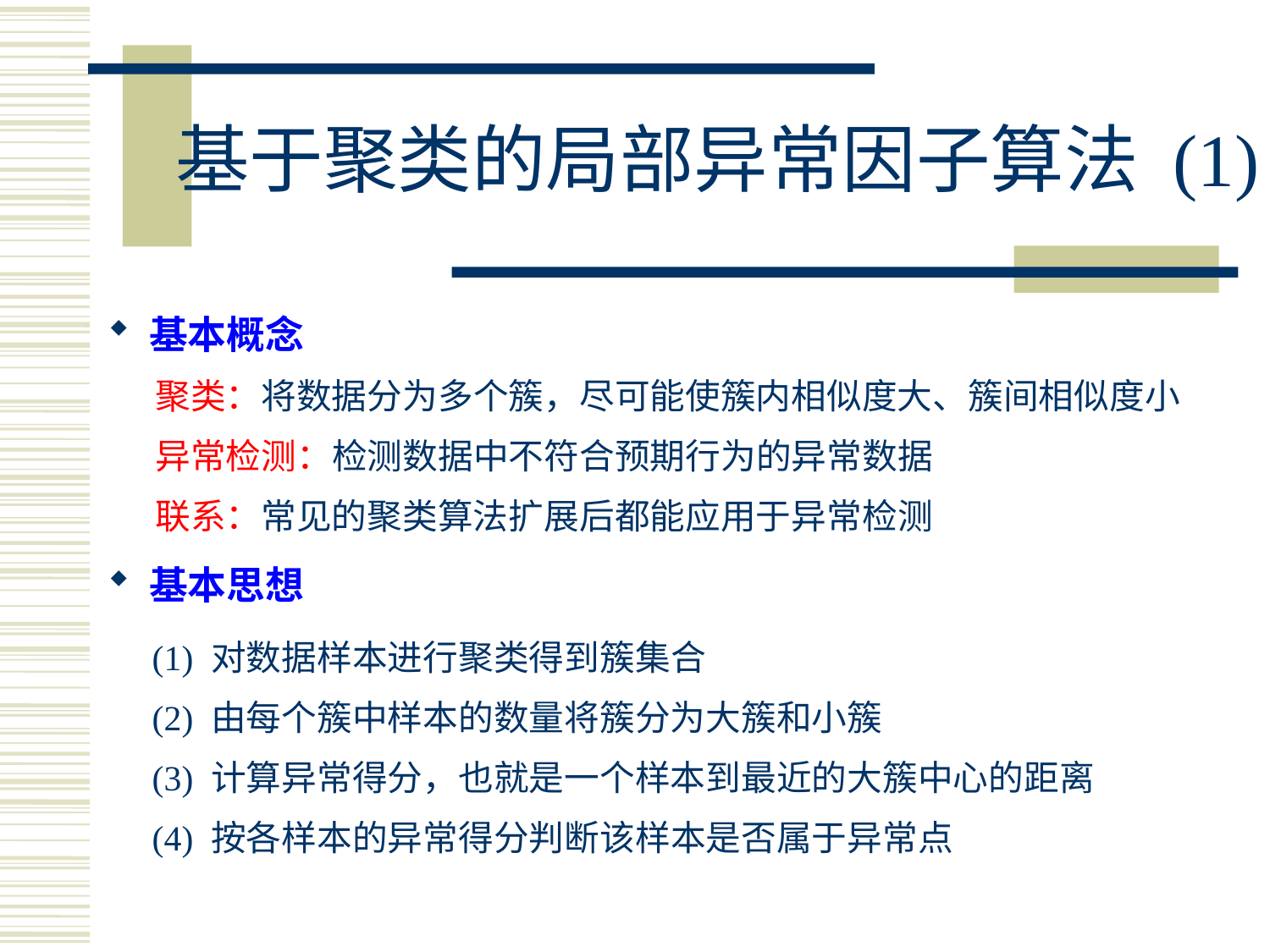

# 基于聚类的局部异常因子算法 (1)
 基本概念
     聚类：将数据分为多个簇，尽可能使簇内相似度大、簇间相似度小
     异常检测：检测数据中不符合预期行为的异常数据
     联系：常见的聚类算法扩展后都能应用于异常检测
 基本思想
     (1) 对数据样本进行聚类得到簇集合
     (2) 由每个簇中样本的数量将簇分为大簇和小簇
     (3) 计算异常得分，也就是一个样本到最近的大簇中心的距离
     (4) 按各样本的异常得分判断该样本是否属于异常点